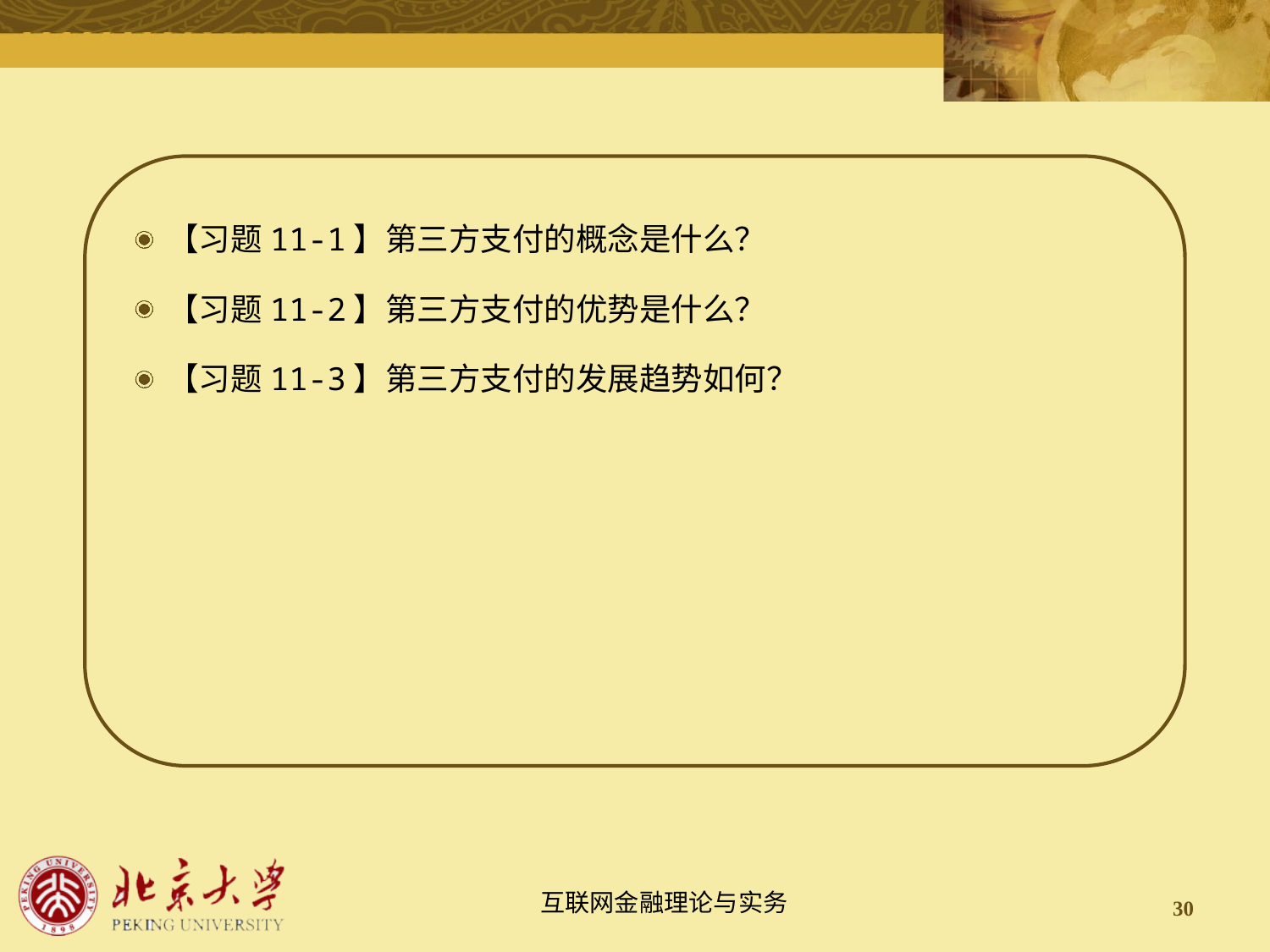

【习题11-1】第三方支付的概念是什么？
【习题11-2】第三方支付的优势是什么？
【习题11-3】第三方支付的发展趋势如何？
30